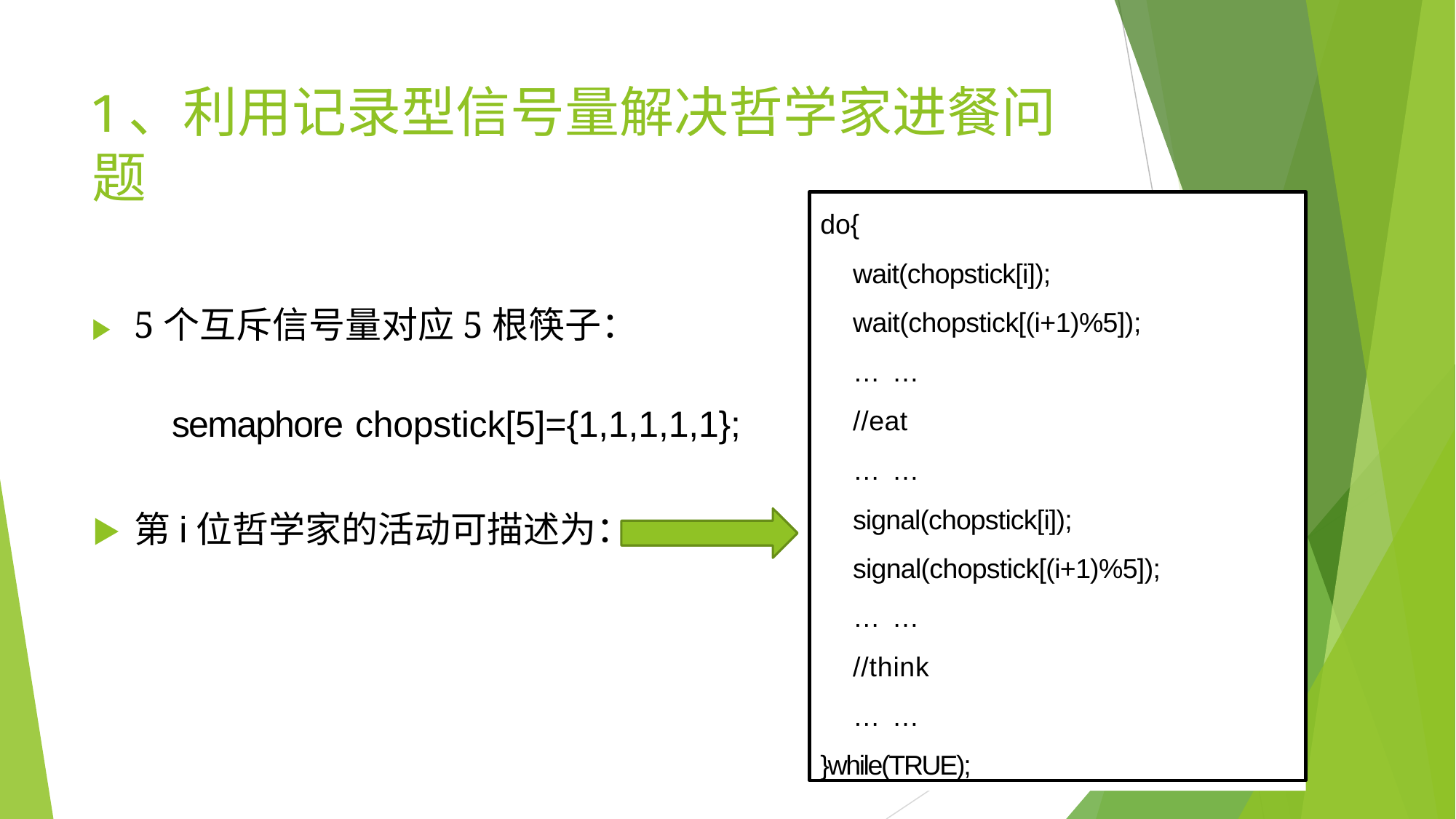

# 1、利用记录型信号量解决哲学家进餐问题

do{
wait(chopstick[i]);  wait(chopstick[(i+1)%5]);
……
//eat
……
signal(chopstick[i]);  signal(chopstick[(i+1)%5]);
……
//think
……
}while(TRUE);
▶	5个互斥信号量对应5根筷子：

semaphore chopstick[5]={1,1,1,1,1};

▶	第i位哲学家的活动可描述为：